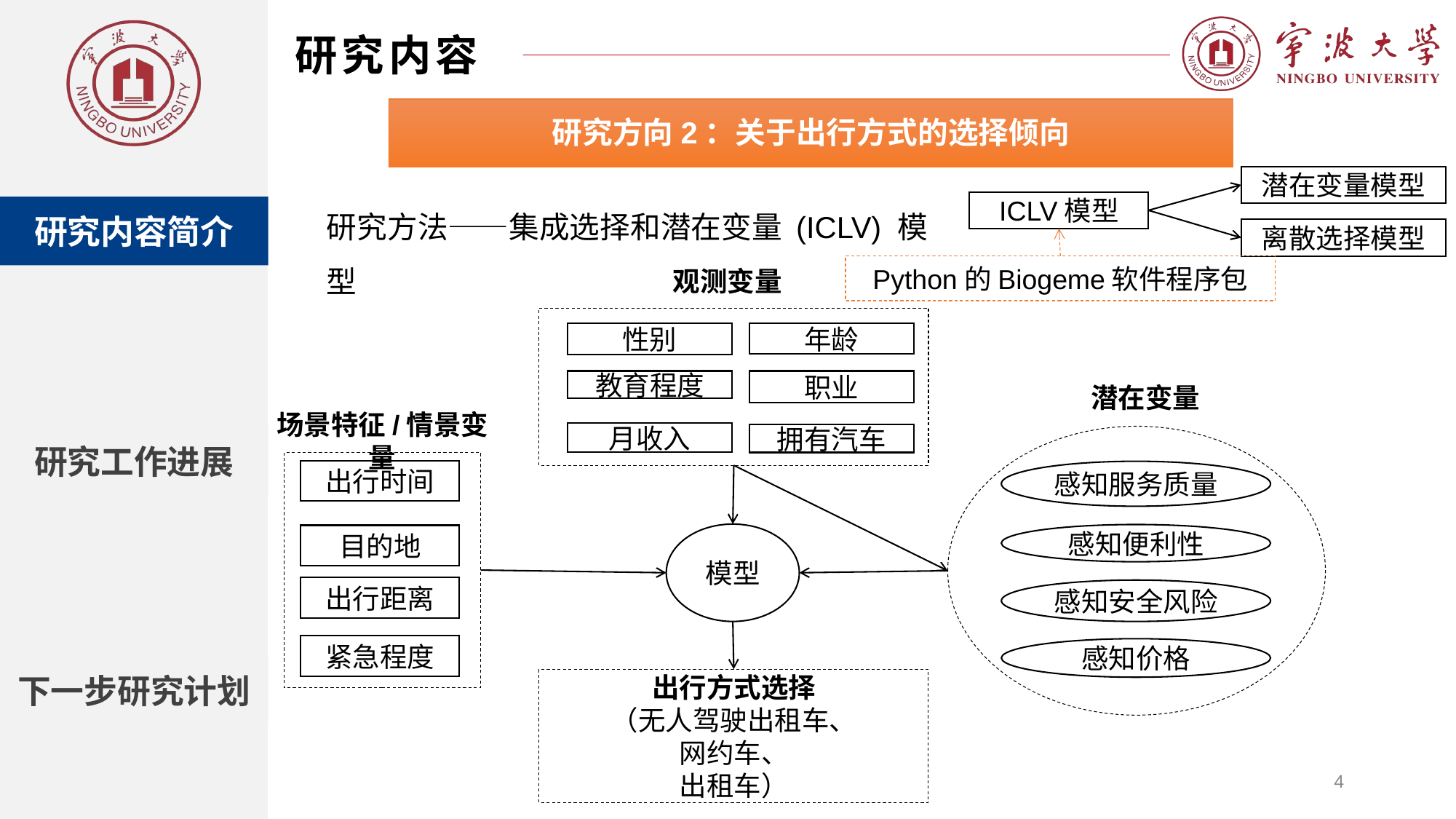

研究内容
研究方向2：关于出行方式的选择倾向
潜在变量模型
ICLV模型
离散选择模型
研究方法——集成选择和潜在变量 (ICLV) 模型
研究内容简介
Python的Biogeme软件程序包
观测变量

性别
年龄
教育程度
职业
月收入
拥有汽车
潜在变量
场景特征/情景变量

研究工作进展

出行时间
感知服务质量
感知便利性
感知安全风险
感知价格
模型
目的地
出行距离
紧急程度
下一步研究计划
出行方式选择
（无人驾驶出租车、
网约车、
出租车）
4
4